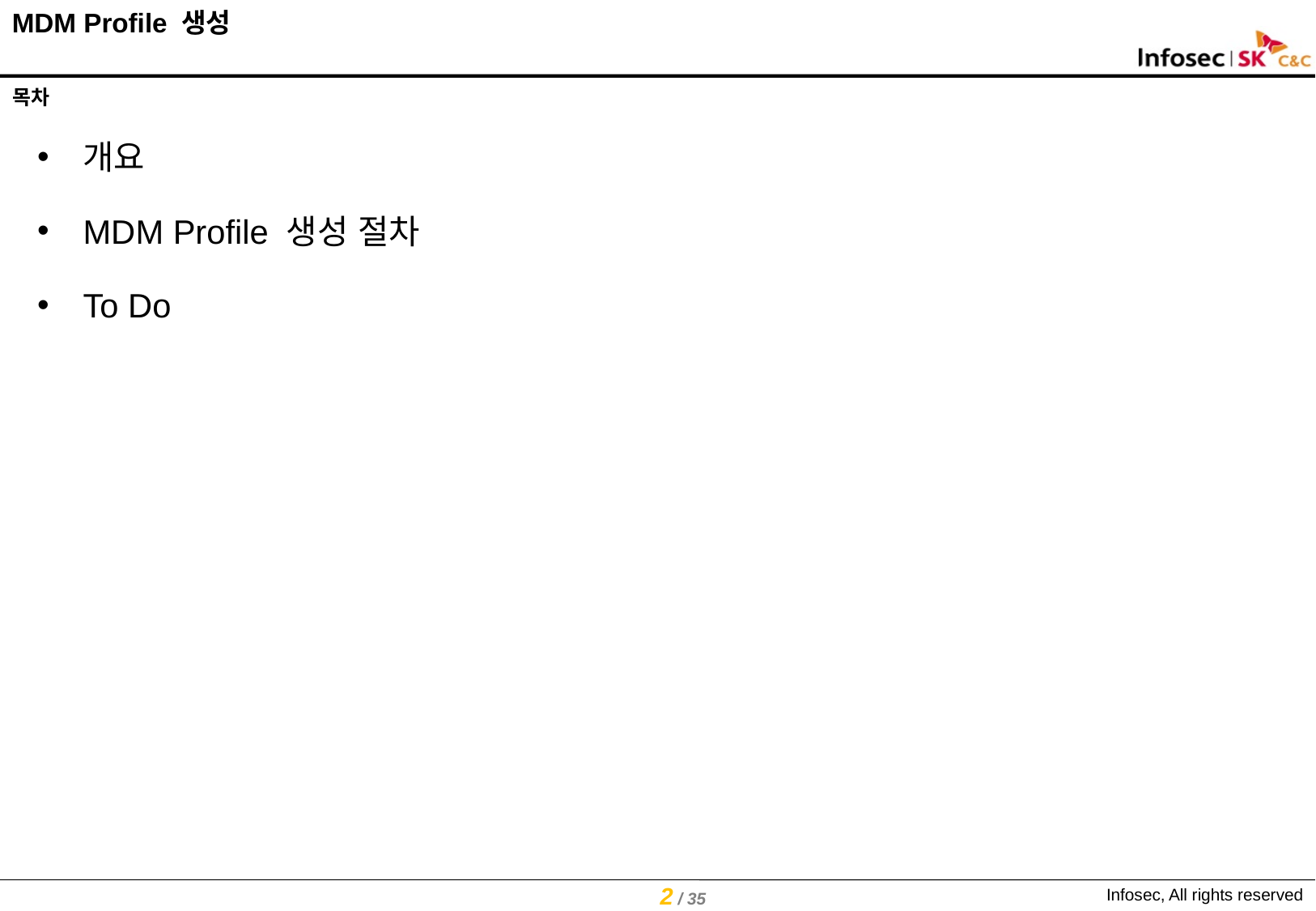

# 목차
개요
MDM Profile 생성 절차
To Do